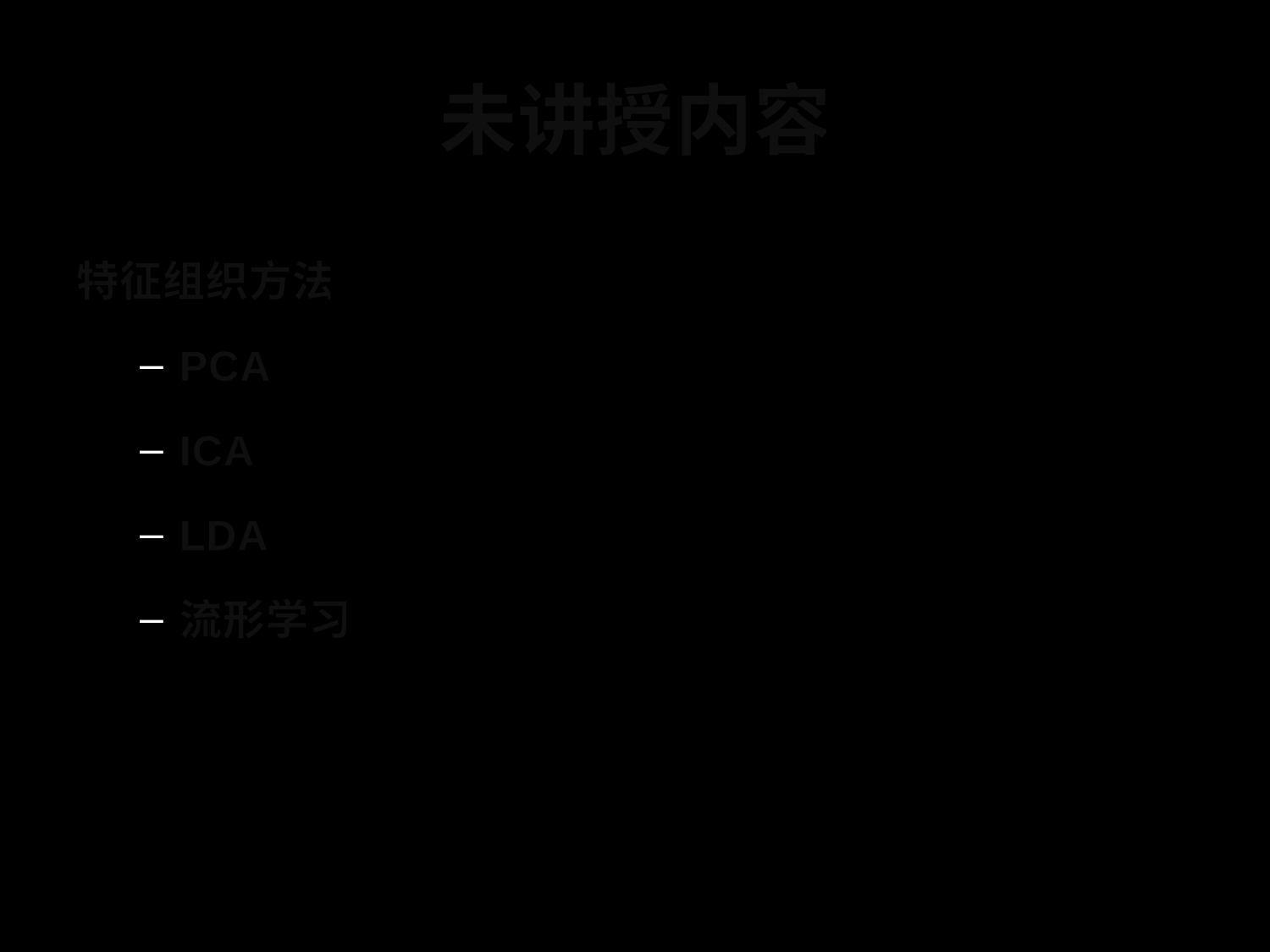

# 未讲授内容
特征组织方法
PCA
ICA
LDA
流形学习